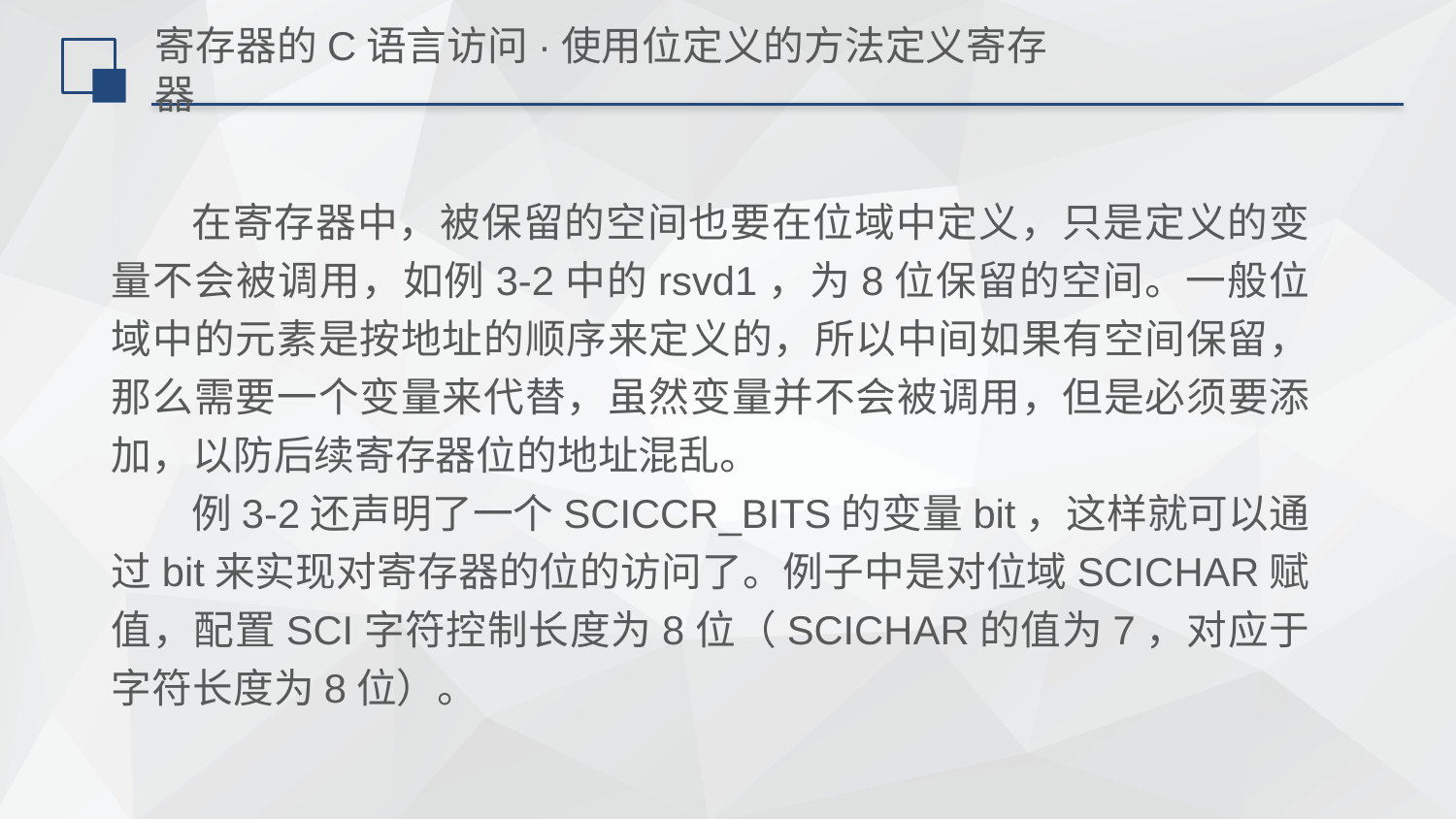

# 寄存器的C语言访问·使用位定义的方法定义寄存器
       在寄存器中，被保留的空间也要在位域中定义，只是定义的变量不会被调用，如例3-2中的rsvd1，为8位保留的空间。一般位域中的元素是按地址的顺序来定义的，所以中间如果有空间保留，那么需要一个变量来代替，虽然变量并不会被调用，但是必须要添加，以防后续寄存器位的地址混乱。
   例3-2还声明了一个SCICCR_BITS的变量bit，这样就可以通过bit来实现对寄存器的位的访问了。例子中是对位域SCICHAR赋值，配置SCI字符控制长度为8位（SCICHAR的值为7，对应于字符长度为8位）。